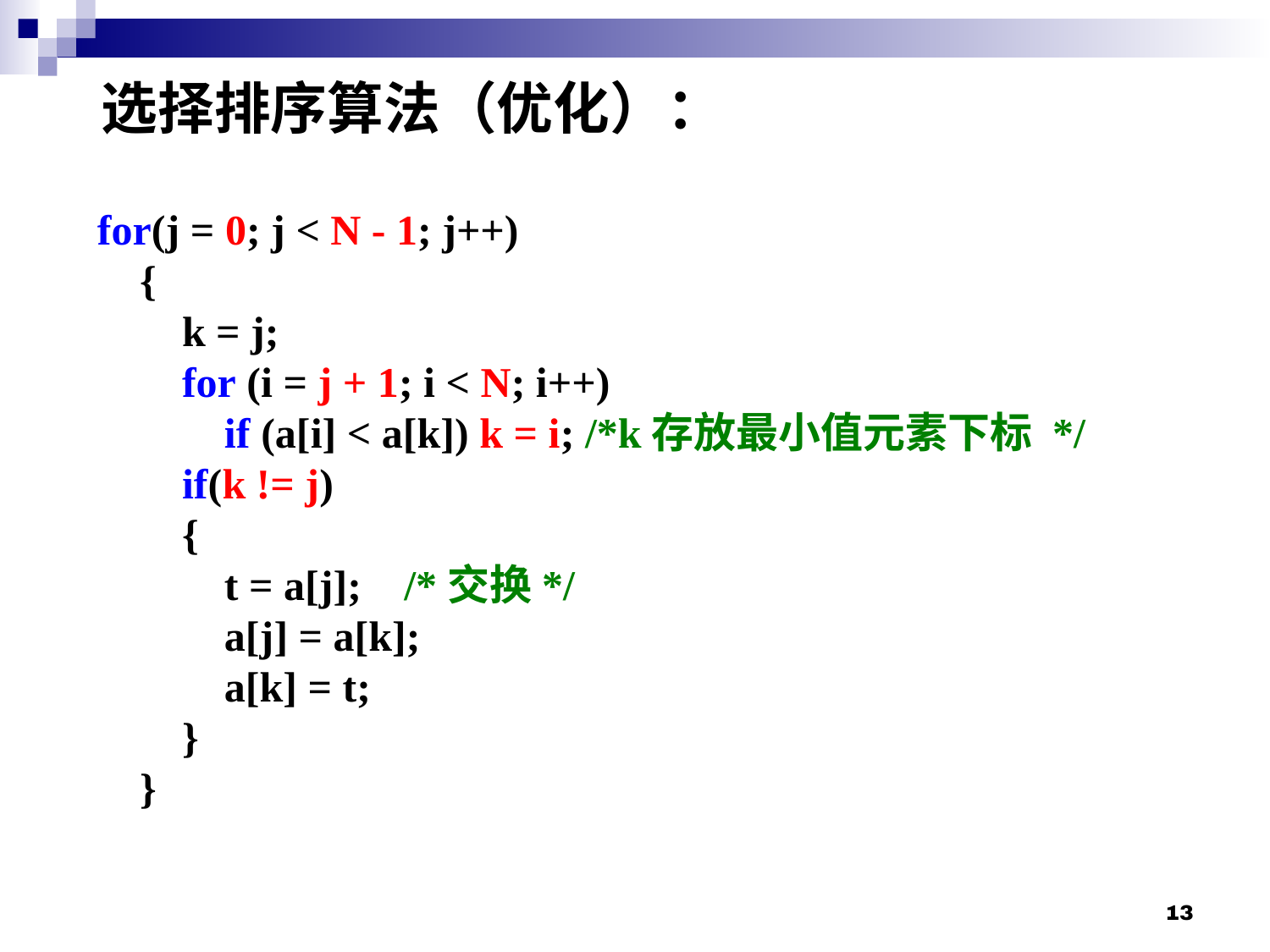

选择排序算法（优化）：
for(j = 0; j < N - 1; j++)
    {
        k = j;
        for (i = j + 1; i < N; i++)
            if (a[i] < a[k]) k = i; /*k存放最小值元素下标 */
        if(k != j)
        {
            t = a[j];    /*交换*/
            a[j] = a[k];
            a[k] = t;
        }
    }
13